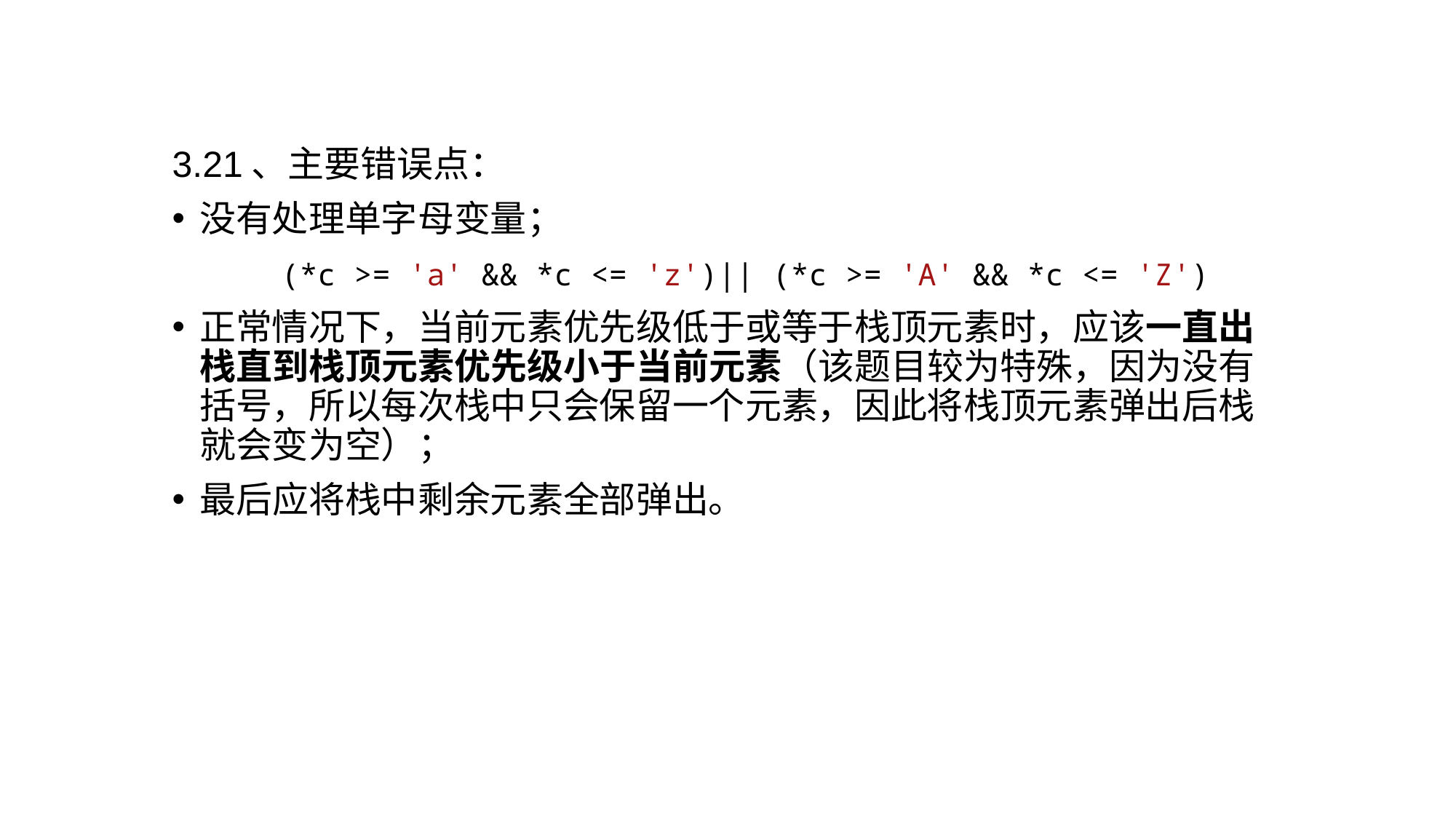

3.21、主要错误点：
没有处理单字母变量；
	(*c >= 'a' && *c <= 'z')|| (*c >= 'A' && *c <= 'Z')
正常情况下，当前元素优先级低于或等于栈顶元素时，应该一直出栈直到栈顶元素优先级小于当前元素（该题目较为特殊，因为没有括号，所以每次栈中只会保留一个元素，因此将栈顶元素弹出后栈就会变为空）；
最后应将栈中剩余元素全部弹出。